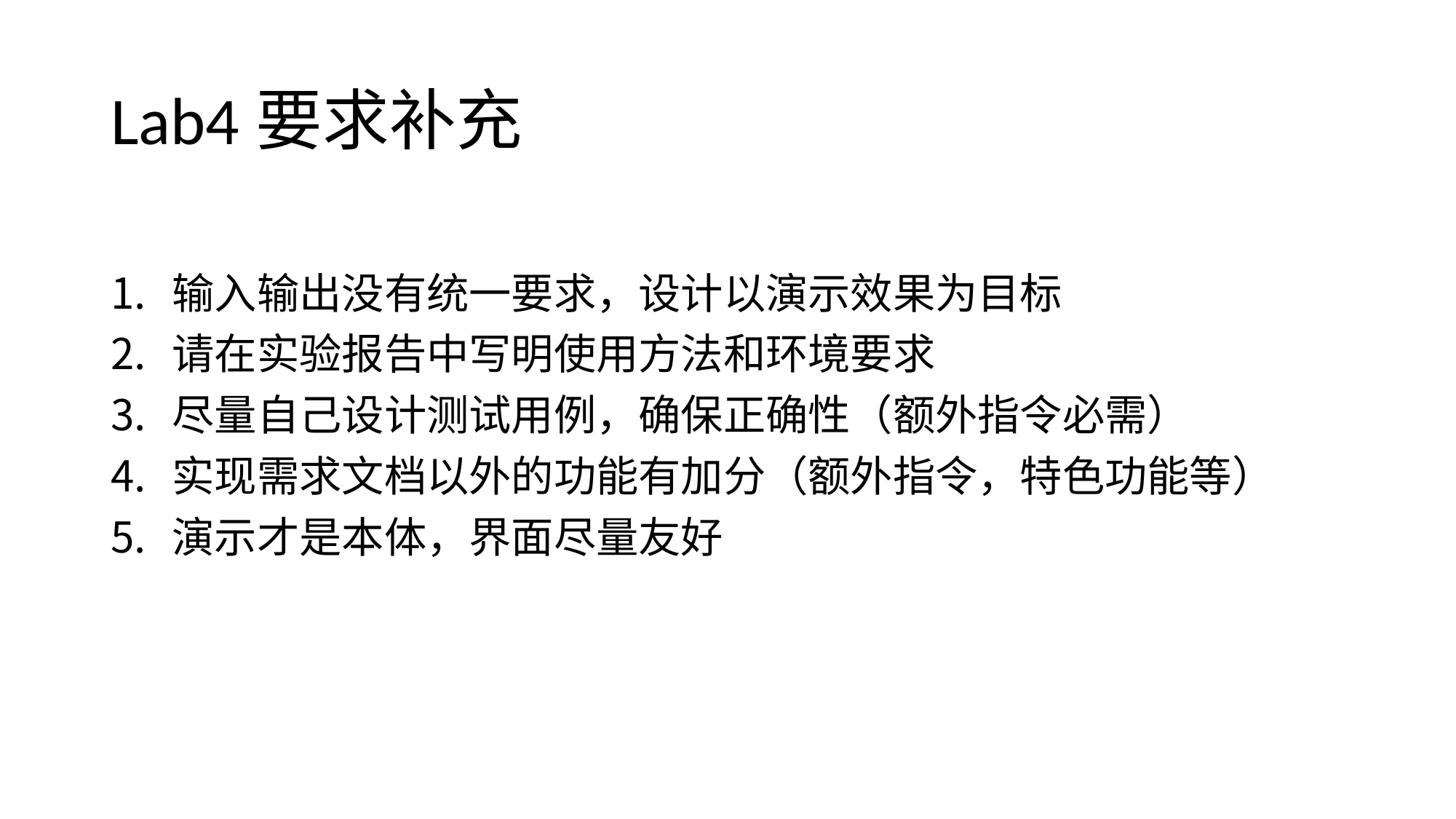

# Lab4要求补充
输入输出没有统一要求，设计以演示效果为目标
请在实验报告中写明使用方法和环境要求
尽量自己设计测试用例，确保正确性（额外指令必需）
实现需求文档以外的功能有加分（额外指令，特色功能等）
演示才是本体，界面尽量友好